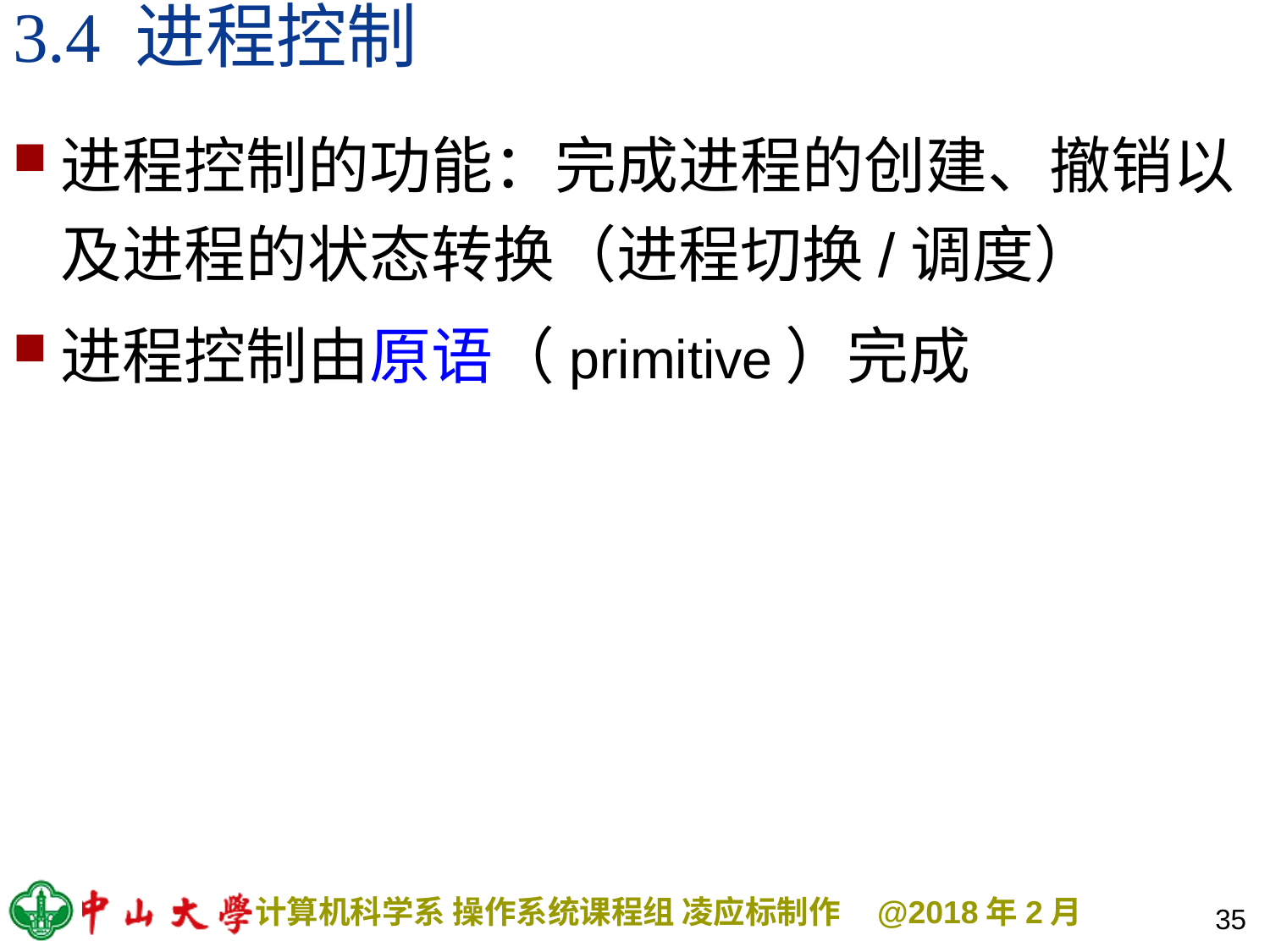

# 3.4 进程控制
进程控制的功能：完成进程的创建、撤销以及进程的状态转换（进程切换/调度）
进程控制由原语（primitive）完成
35